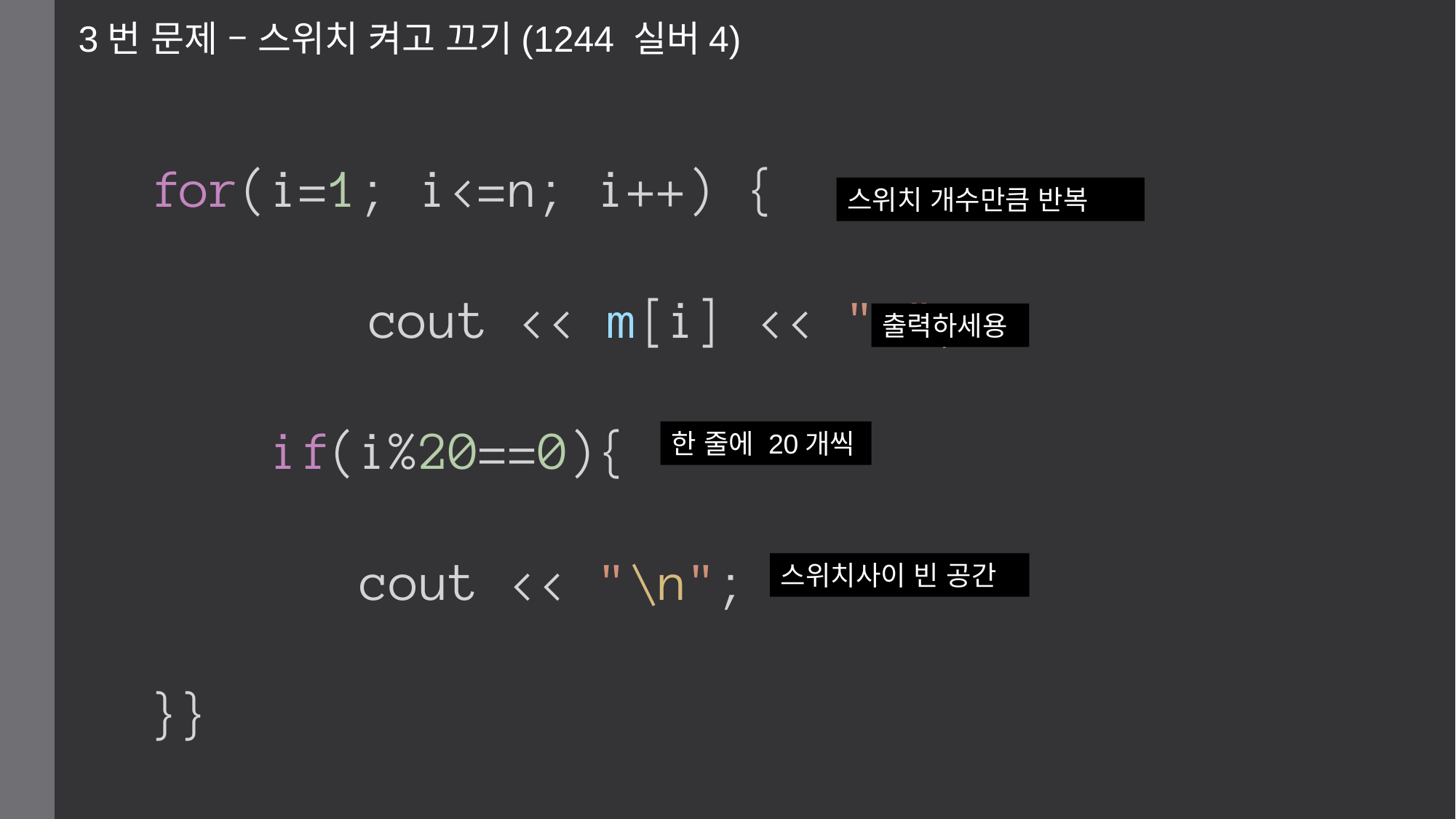

3번 문제 – 스위치 켜고 끄기(1244 실버4)
for(i=1; i<=n; i++) {

		cout << m[i] << " ";

    if(i%20==0){

       cout << "\n";

}}
스위치 개수만큼 반복
출력하세용
한 줄에 20개씩
스위치사이 빈 공간